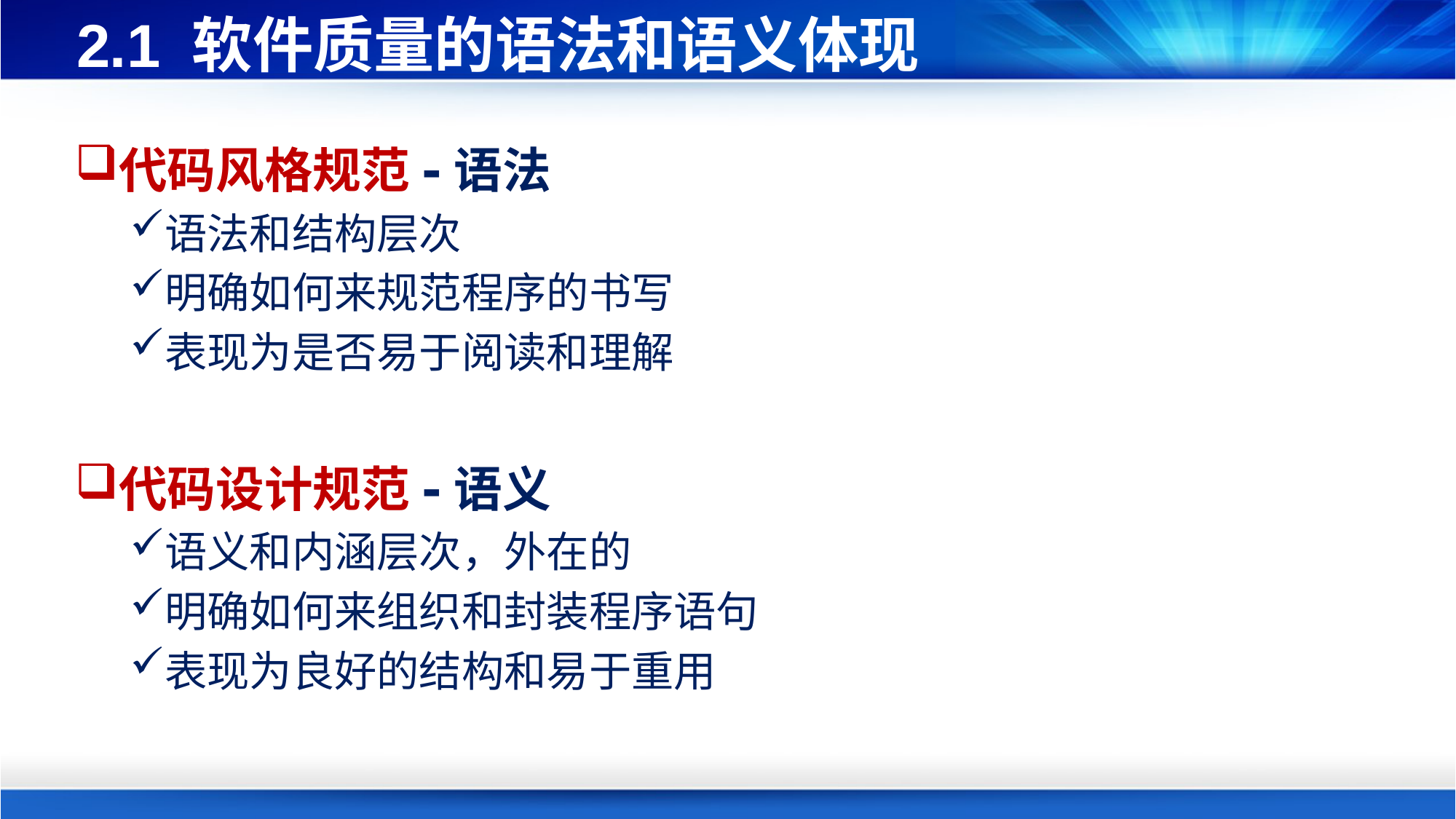

# 2.1 软件质量的语法和语义体现
代码风格规范-语法
语法和结构层次
明确如何来规范程序的书写
表现为是否易于阅读和理解

代码设计规范-语义
语义和内涵层次，外在的
明确如何来组织和封装程序语句
表现为良好的结构和易于重用